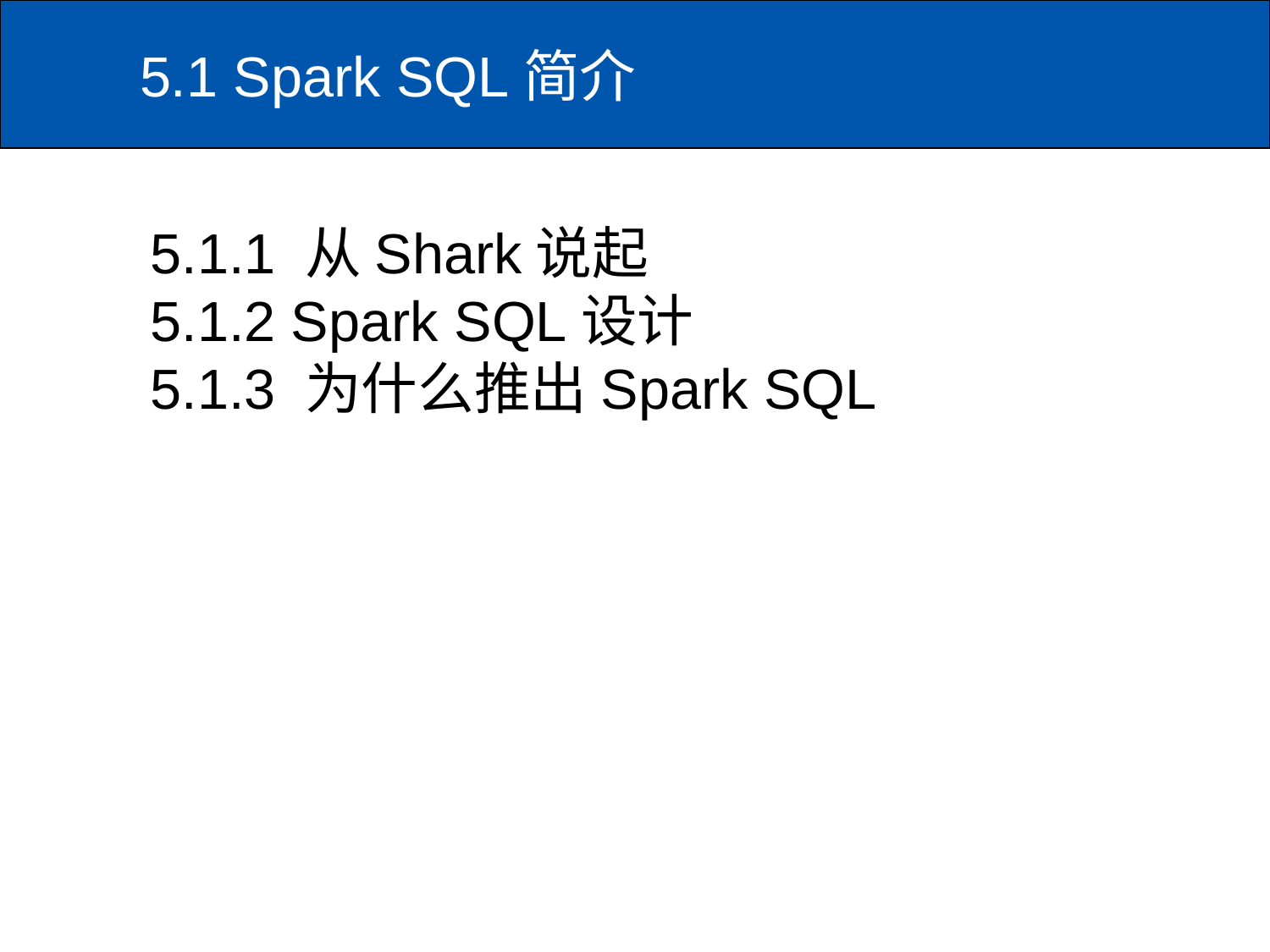

# 5.1 Spark SQL简介
5.1.1 从Shark说起
5.1.2 Spark SQL设计
5.1.3 为什么推出Spark SQL